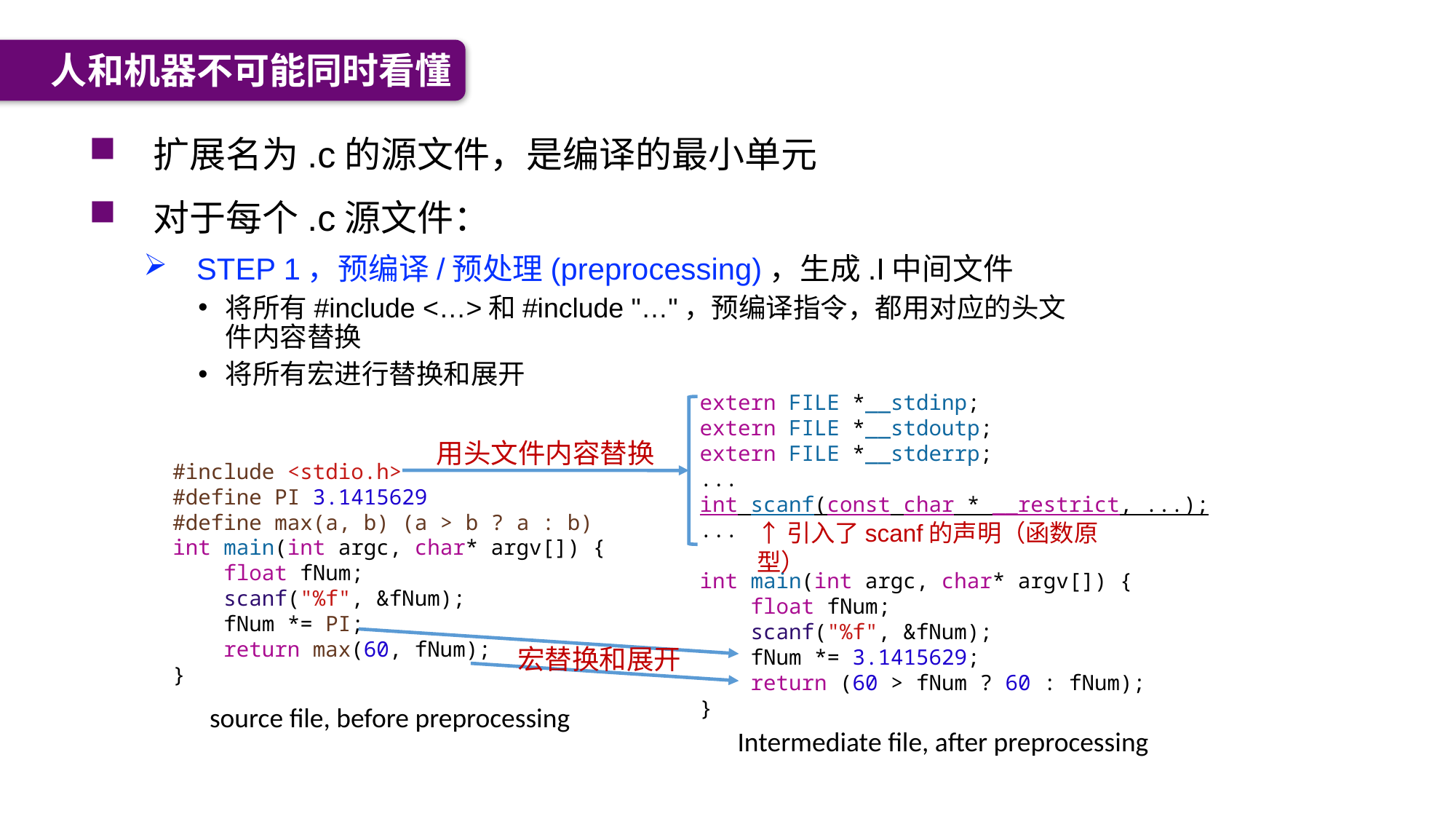

人和机器不可能同时看懂
扩展名为.c的源文件，是编译的最小单元
对于每个.c源文件：
STEP 1，预编译/预处理(preprocessing)，生成.I中间文件
将所有#include <…>和#include "…"，预编译指令，都用对应的头文件内容替换
将所有宏进行替换和展开
extern FILE *__stdinp;
extern FILE *__stdoutp;
extern FILE *__stderrp;
...
int scanf(const char * __restrict, ...);
...

int main(int argc, char* argv[]) {
    float fNum;
    scanf("%f", &fNum);
    fNum *= 3.1415629;
    return (60 > fNum ? 60 : fNum);
}

用头文件内容替换
#include <stdio.h>
#define PI 3.1415629
#define max(a, b) (a > b ? a : b)
int main(int argc, char* argv[]) {
    float fNum;
    scanf("%f", &fNum);
    fNum *= PI;
    return max(60, fNum);
}
↑引入了scanf的声明（函数原型）
宏替换和展开
source file, before preprocessing
Intermediate file, after preprocessing